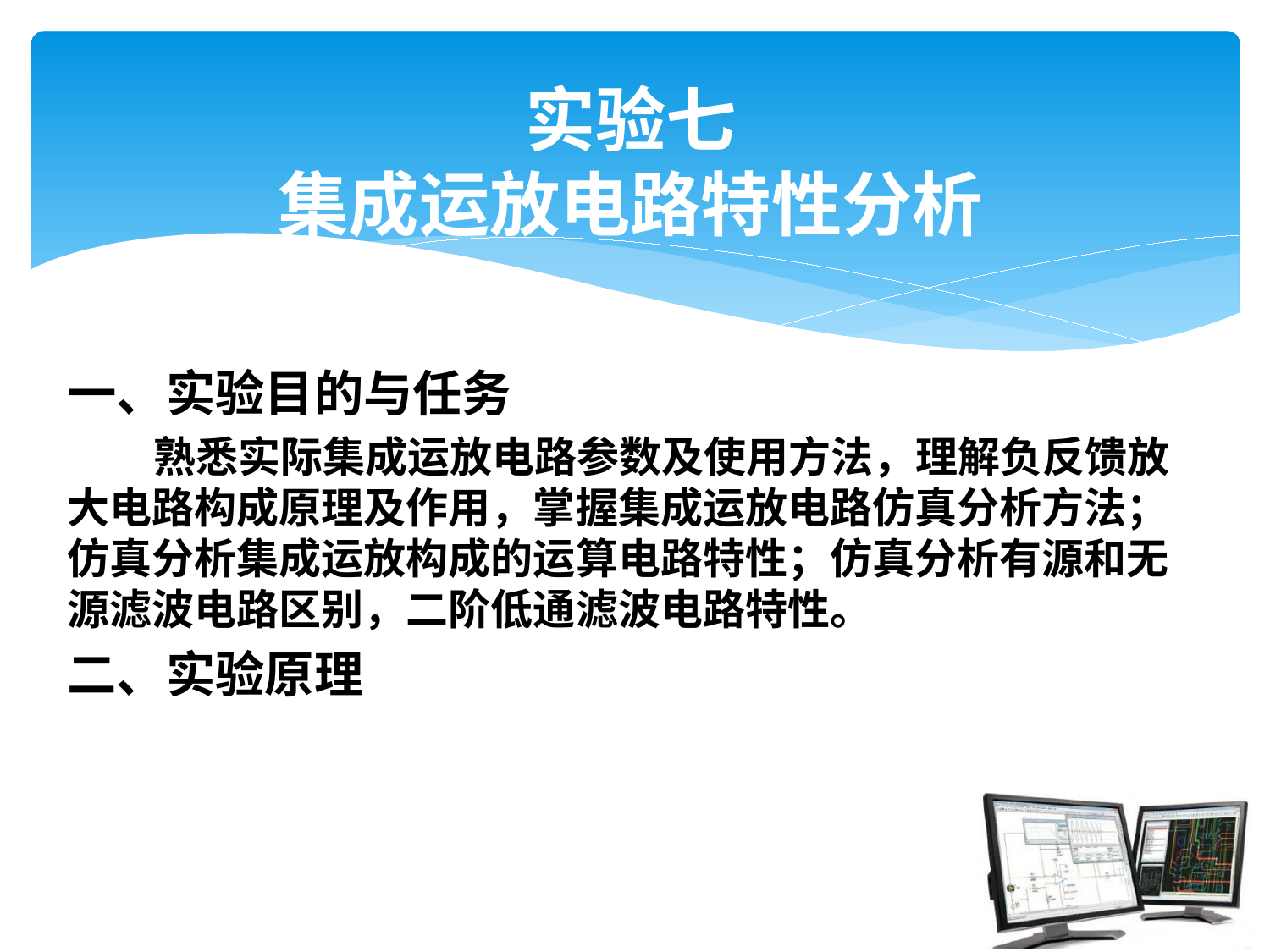

# 实验七 集成运放电路特性分析
一、实验目的与任务
        熟悉实际集成运放电路参数及使用方法，理解负反馈放大电路构成原理及作用，掌握集成运放电路仿真分析方法；仿真分析集成运放构成的运算电路特性；仿真分析有源和无源滤波电路区别，二阶低通滤波电路特性。
二、实验原理